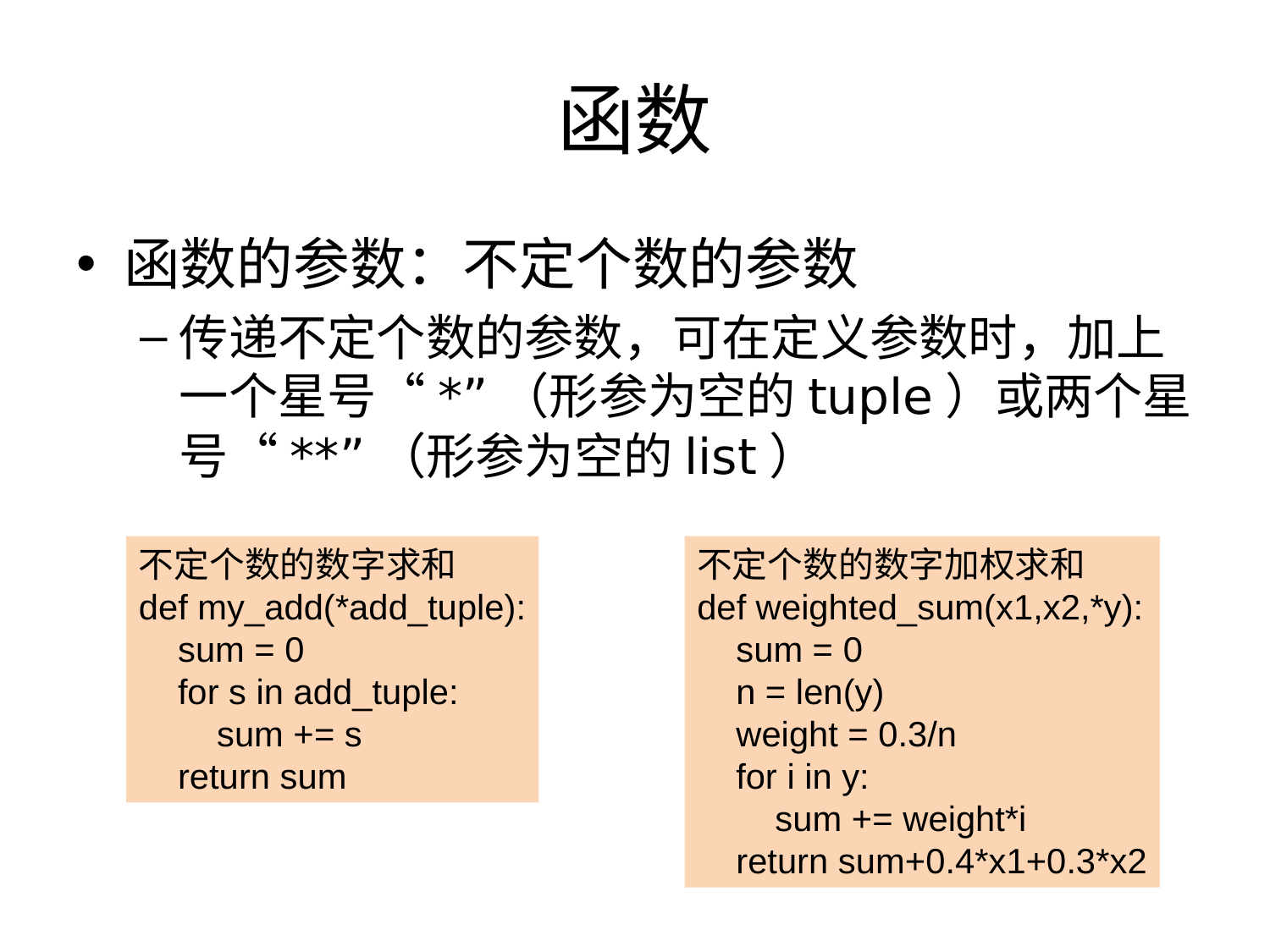

# 函数
函数的参数：不定个数的参数
传递不定个数的参数，可在定义参数时，加上一个星号“*”（形参为空的tuple）或两个星号“**”（形参为空的list）

不定个数的数字求和
def my_add(*add_tuple):
    sum = 0
    for s in add_tuple:
        sum += s
    return sum
不定个数的数字加权求和
def weighted_sum(x1,x2,*y):
    sum = 0
    n = len(y)
    weight = 0.3/n
    for i in y:
        sum += weight*i
    return sum+0.4*x1+0.3*x2